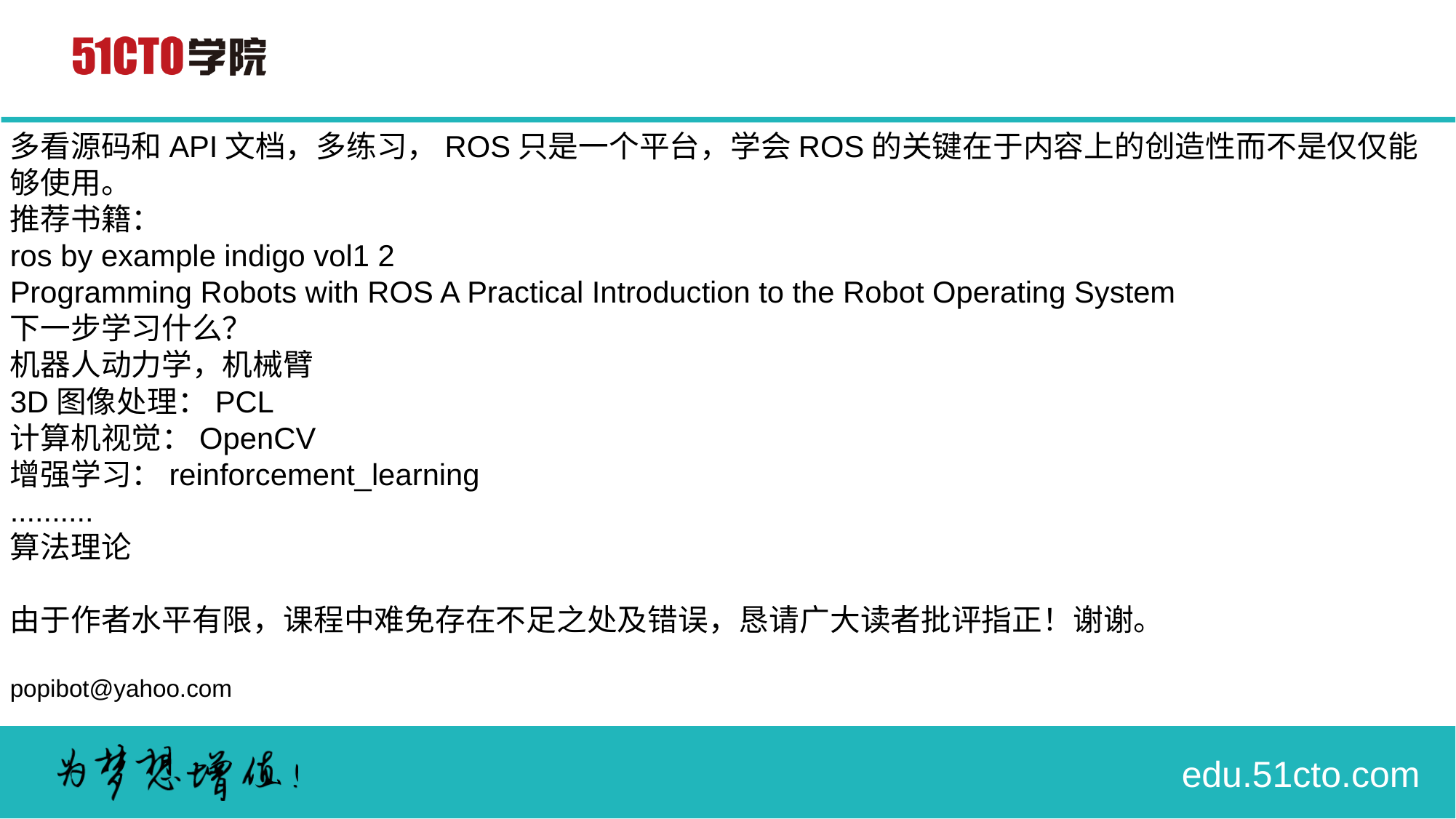

多看源码和API文档，多练习，ROS只是一个平台，学会ROS的关键在于内容上的创造性而不是仅仅能够使用。
推荐书籍：
ros by example indigo vol1 2
Programming Robots with ROS A Practical Introduction to the Robot Operating System
下一步学习什么？
机器人动力学，机械臂
3D图像处理：PCL
计算机视觉：OpenCV
增强学习：reinforcement_learning
..........
算法理论

由于作者水平有限，课程中难免存在不足之处及错误，恳请广大读者批评指正！谢谢。

popibot@yahoo.com